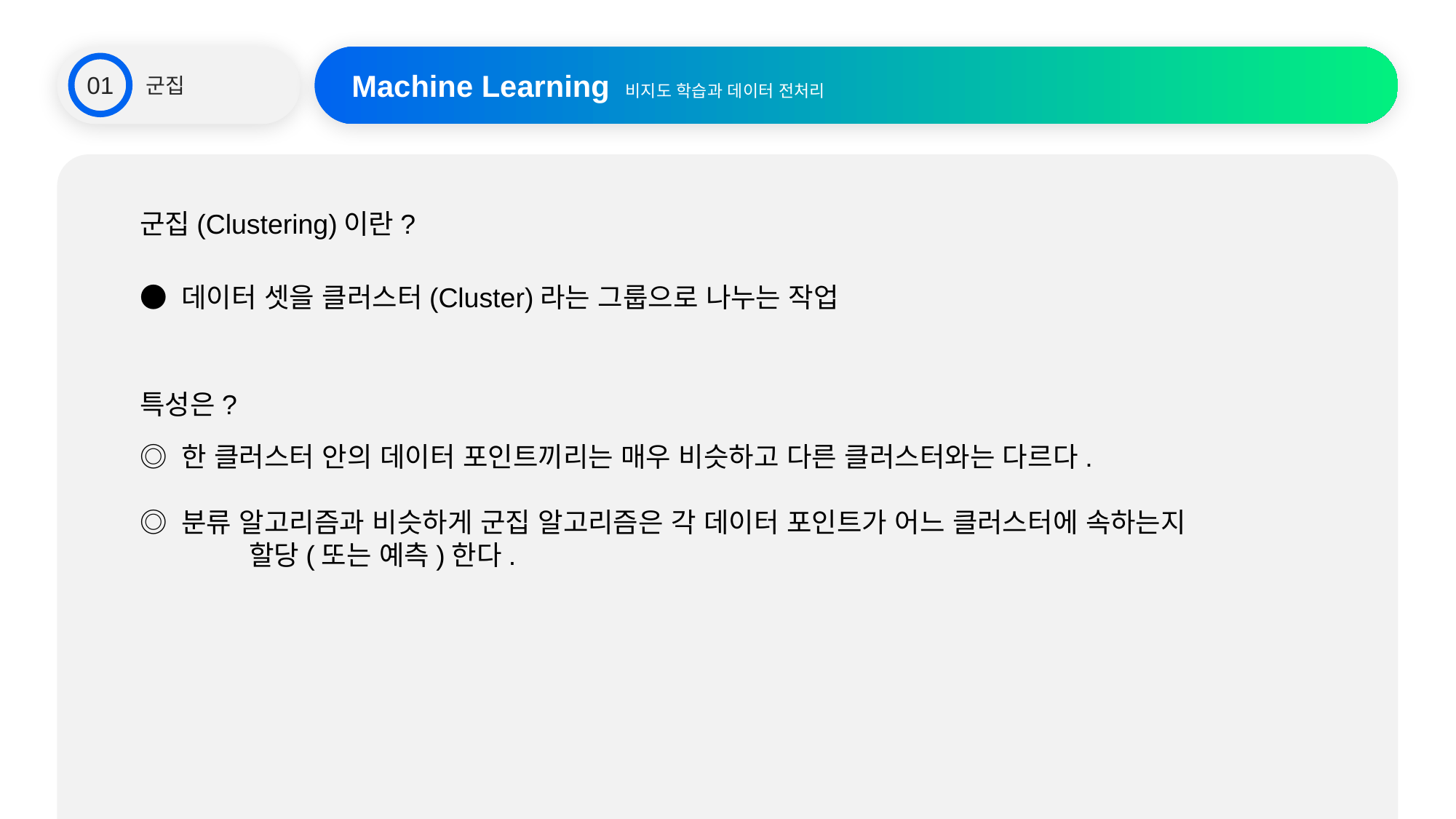

군집
Machine Learning 비지도 학습과 데이터 전처리
01

군집(Clustering)이란?
● 데이터 셋을 클러스터(Cluster)라는 그룹으로 나누는 작업

특성은?
◎ 한 클러스터 안의 데이터 포인트끼리는 매우 비슷하고 다른 클러스터와는 다르다.

◎ 분류 알고리즘과 비슷하게 군집 알고리즘은 각 데이터 포인트가 어느 클러스터에 속하는지
    	할당(또는 예측)한다.